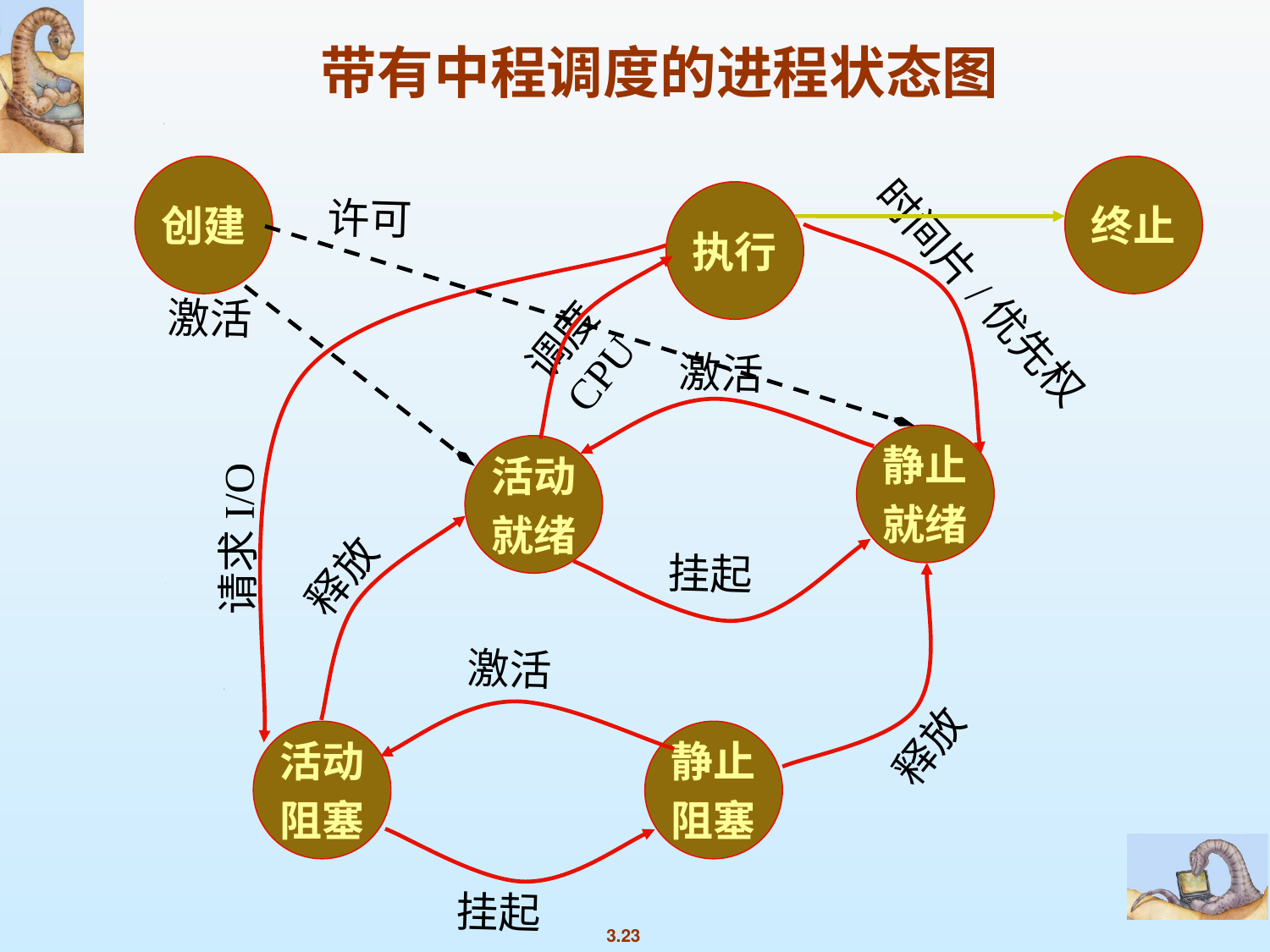

带有中程调度的进程状态图
创建
终止
执行
许可

调度CPU
激活

时间片/优先权
激活

静止
就绪

活动
就绪
请求I/O

释放
挂起

激活

释放
活动
阻塞
静止
阻塞

挂起